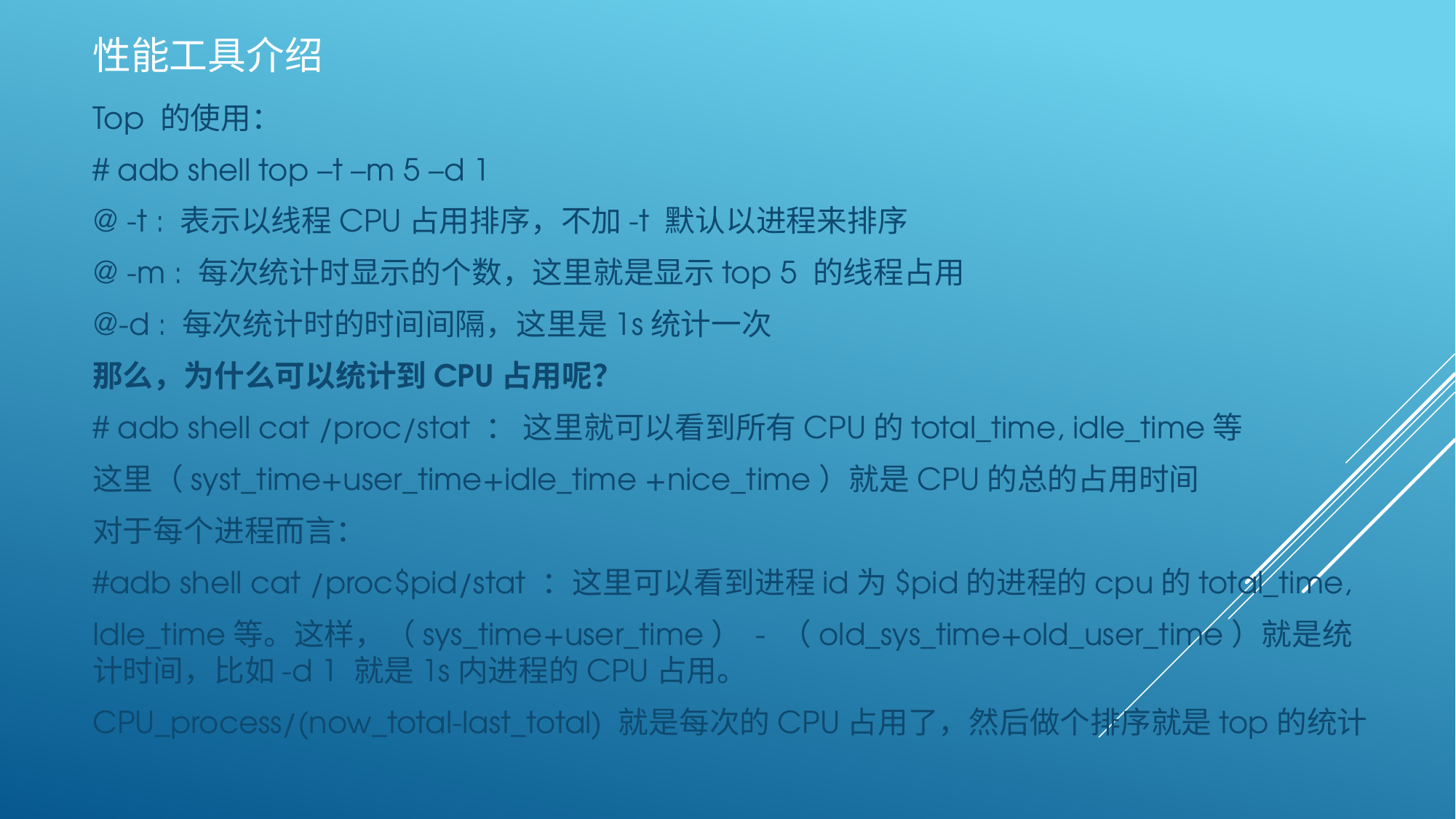

# 性能工具介绍
Top 的使用：
# adb shell top –t –m 5 –d 1
@ -t : 表示以线程CPU占用排序，不加-t 默认以进程来排序
@ -m : 每次统计时显示的个数，这里就是显示top 5 的线程占用
@-d : 每次统计时的时间间隔，这里是1s统计一次
那么，为什么可以统计到CPU占用呢？
# adb shell cat /proc/stat ： 这里就可以看到所有CPU的total_time, idle_time等
这里（syst_time+user_time+idle_time +nice_time）就是CPU的总的占用时间
对于每个进程而言：
#adb shell cat /proc$pid/stat ：这里可以看到进程id为$pid的进程的cpu的total_time,
Idle_time等。这样，（sys_time+user_time） - （old_sys_time+old_user_time）就是统计时间，比如-d 1 就是1s内进程的CPU占用。
CPU_process/(now_total-last_total) 就是每次的CPU占用了，然后做个排序就是top的统计